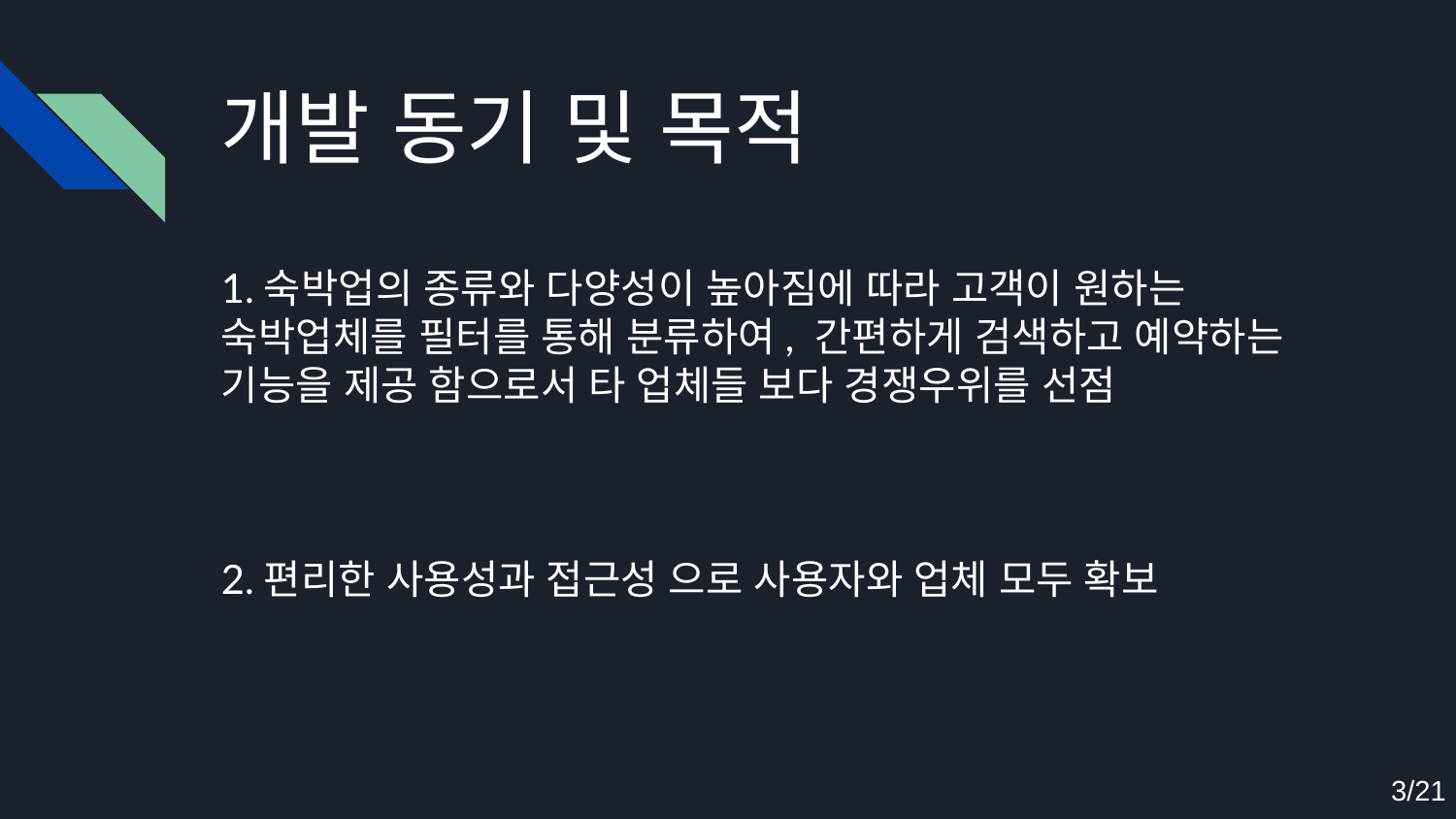

# 개발 동기 및 목적
1.숙박업의 종류와 다양성이 높아짐에 따라 고객이 원하는
숙박업체를 필터를 통해 분류하여, 간편하게 검색하고 예약하는 기능을 제공 함으로서 타 업체들 보다 경쟁우위를 선점

2.편리한 사용성과 접근성 으로 사용자와 업체 모두 확보
3/21